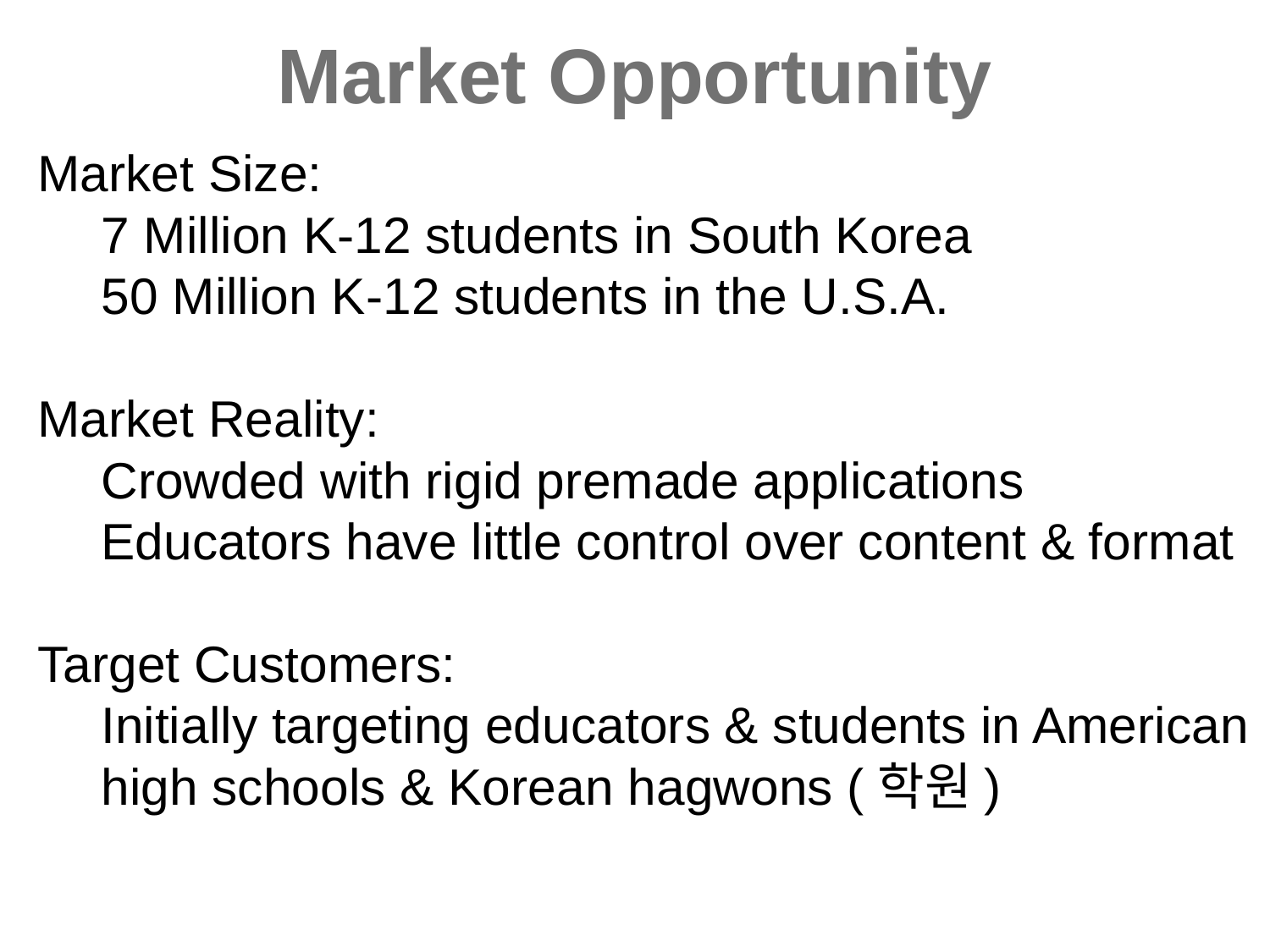

Market Opportunity
Market Size:
7 Million K-12 students in South Korea
50 Million K-12 students in the U.S.A.
Market Reality:
Crowded with rigid premade applications
Educators have little control over content & format
Target Customers:
Initially targeting educators & students in American high schools & Korean hagwons (학원)